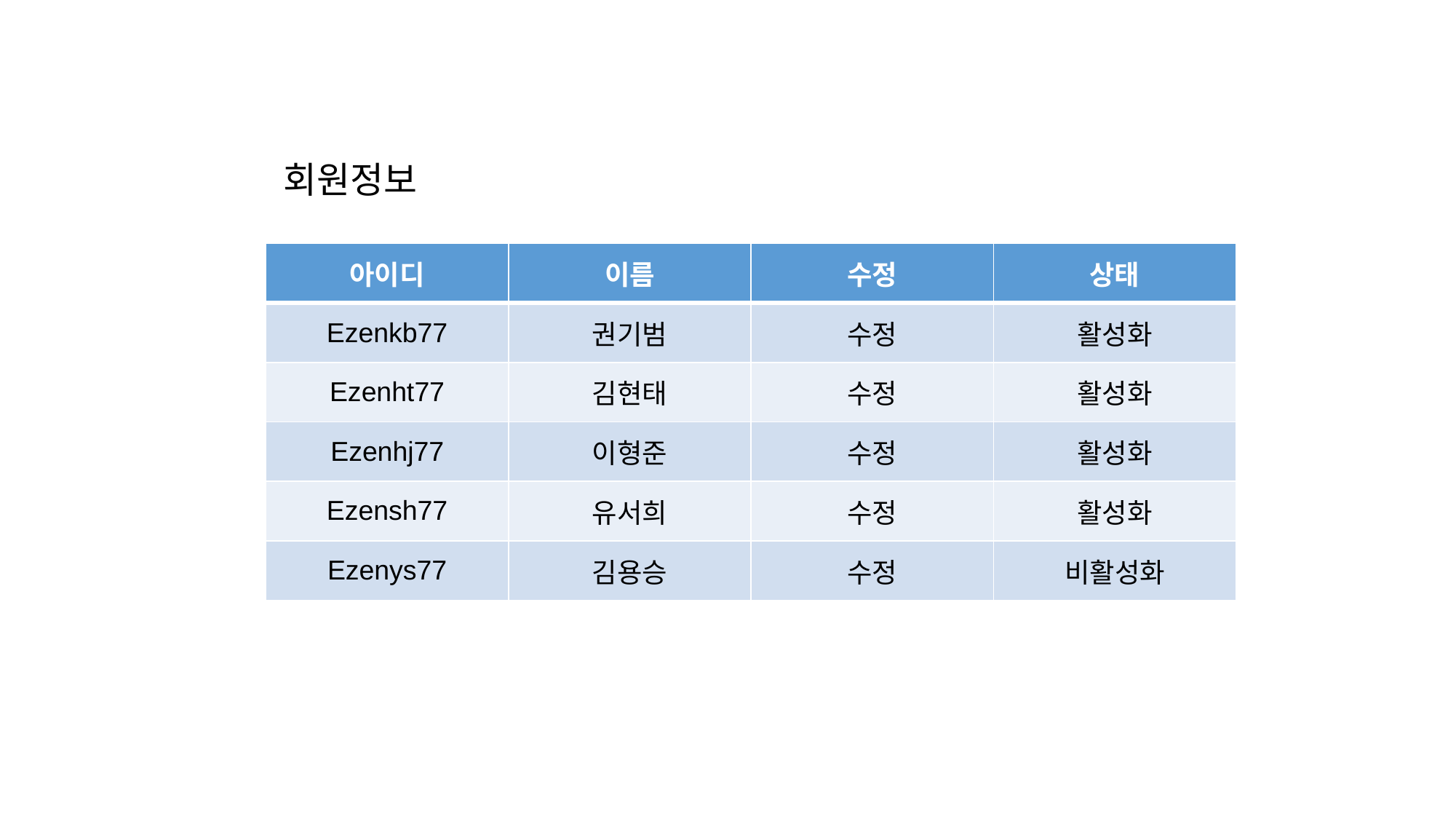

회원정보
| 아이디 | 이름 | 수정 | 상태 |
| --- | --- | --- | --- |
| Ezenkb77 | 권기범 | 수정 | 활성화 |
| Ezenht77 | 김현태 | 수정 | 활성화 |
| Ezenhj77 | 이형준 | 수정 | 활성화 |
| Ezensh77 | 유서희 | 수정 | 활성화 |
| Ezenys77 | 김용승 | 수정 | 비활성화 |